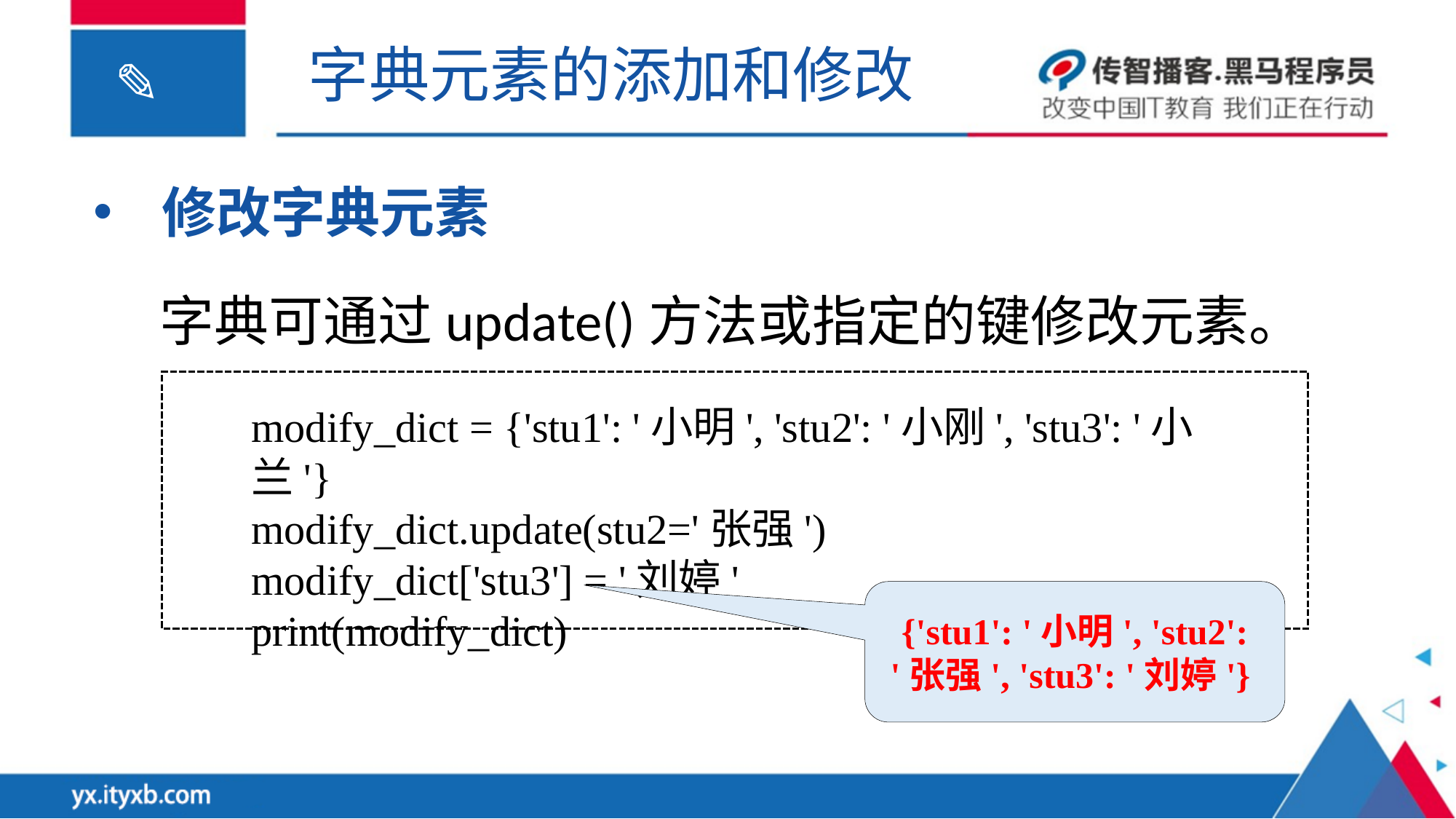

字典元素的添加和修改
修改字典元素
字典可通过update()方法或指定的键修改元素。

modify_dict = {'stu1': '小明', 'stu2': '小刚', 'stu3': '小兰'}
modify_dict.update(stu2='张强')
modify_dict['stu3'] = '刘婷'
print(modify_dict)
{'stu1': '小明', 'stu2': '张强', 'stu3': '刘婷'}